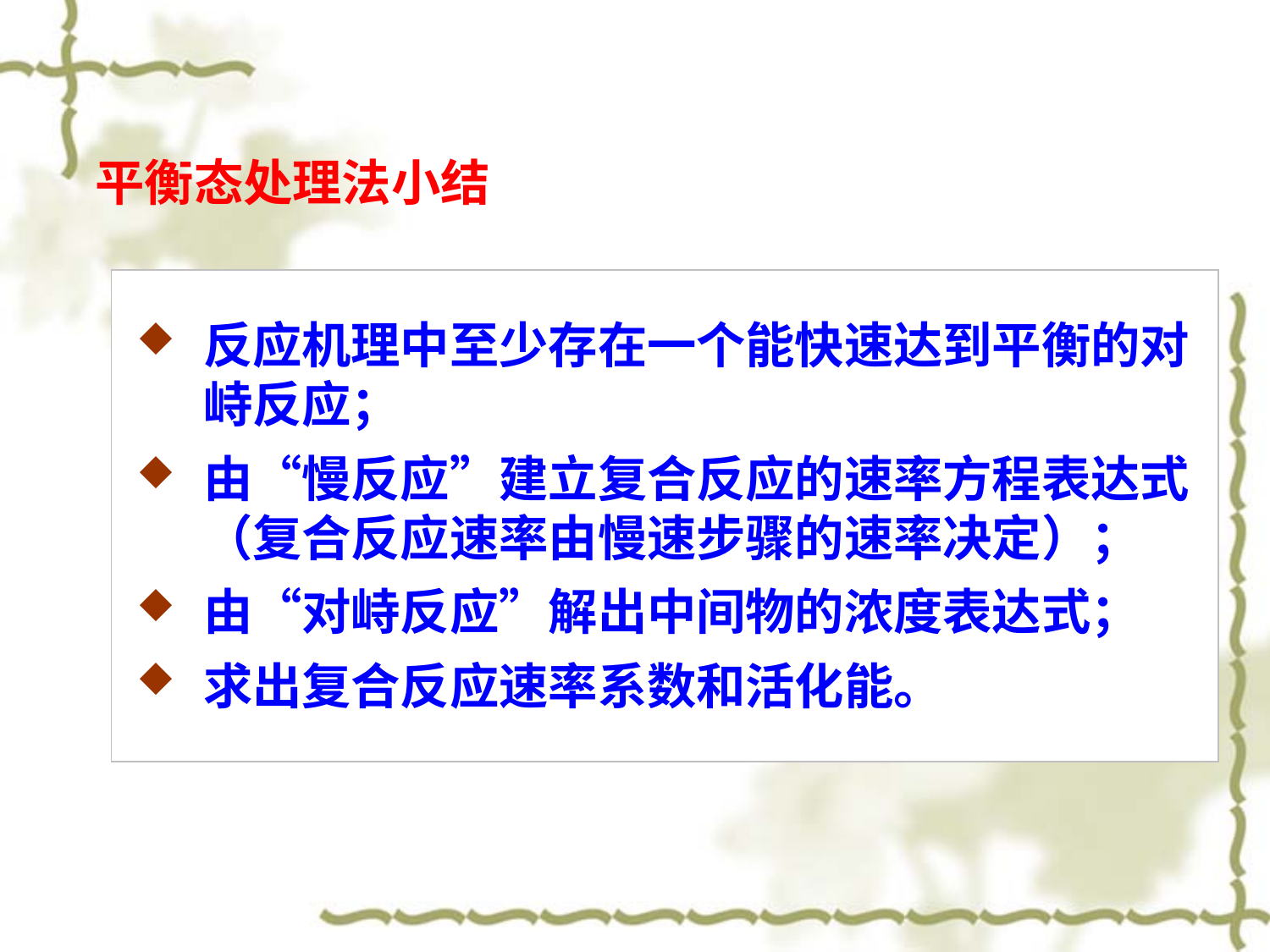

平衡态处理法小结

反应机理中至少存在一个能快速达到平衡的对峙反应；
由“慢反应”建立复合反应的速率方程表达式（复合反应速率由慢速步骤的速率决定）；
由“对峙反应”解出中间物的浓度表达式；
求出复合反应速率系数和活化能。